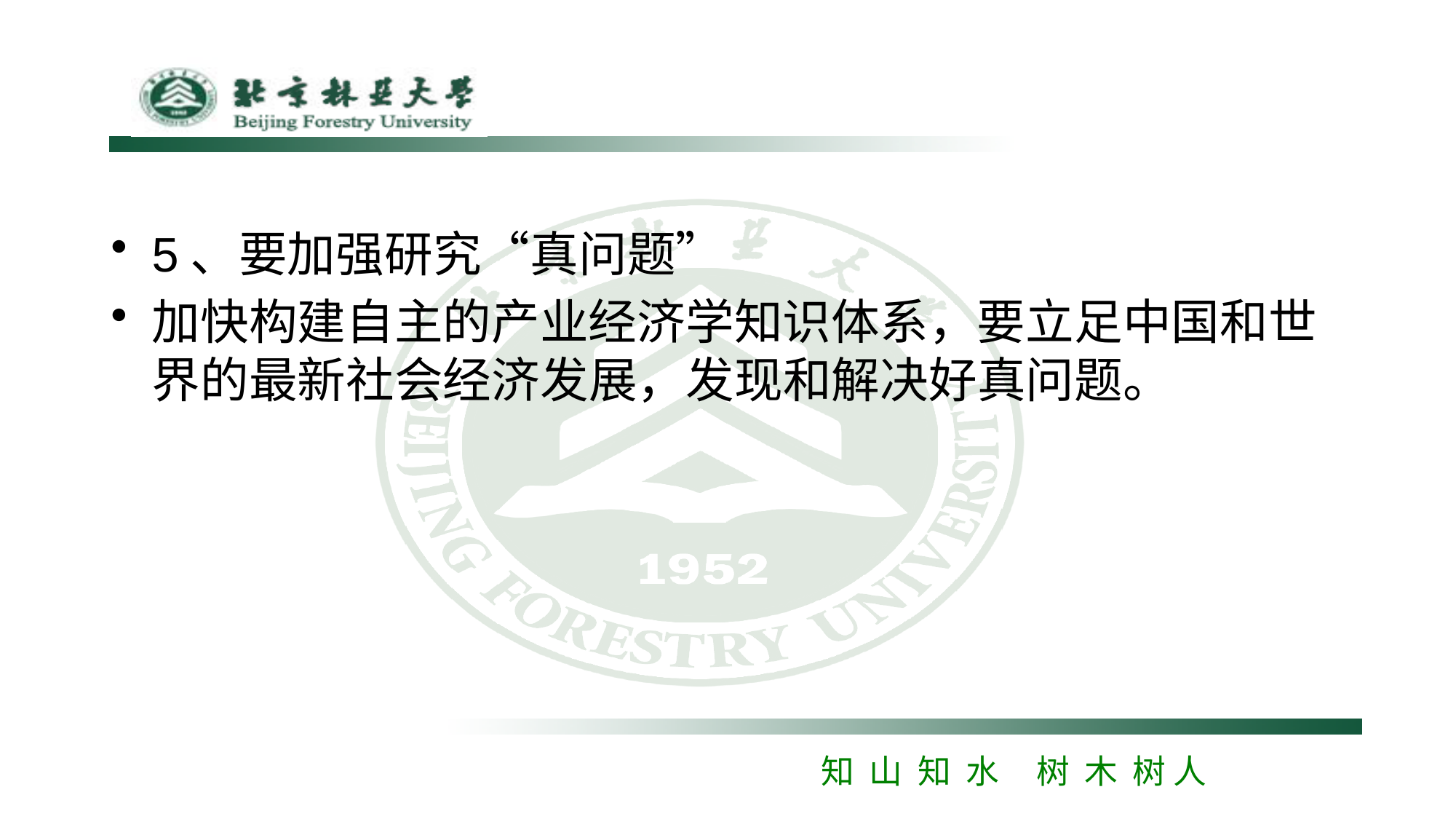

#
5、要加强研究“真问题”
加快构建自主的产业经济学知识体系，要立足中国和世界的最新社会经济发展，发现和解决好真问题。